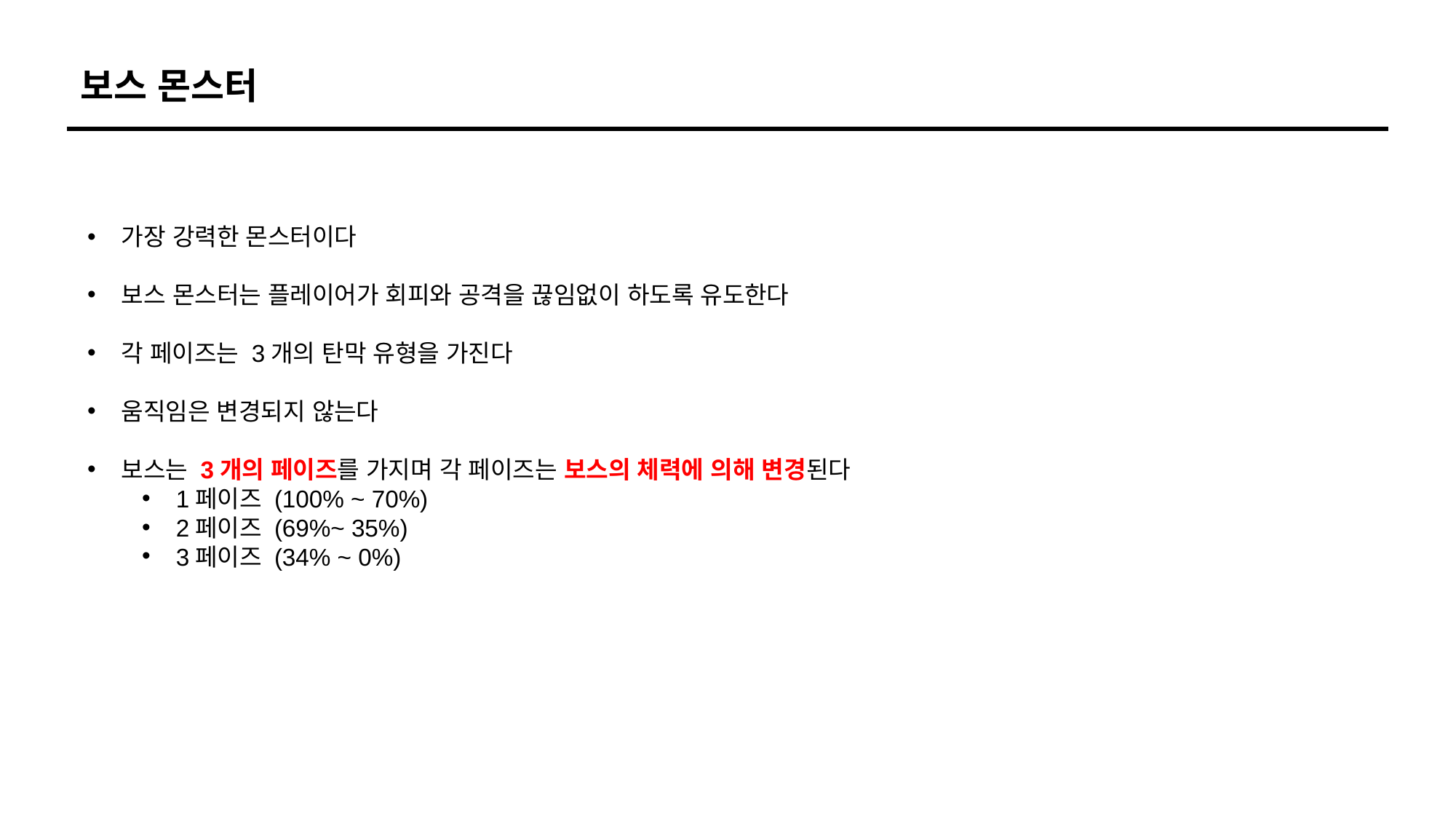

보스 몬스터
가장 강력한 몬스터이다
보스 몬스터는 플레이어가 회피와 공격을 끊임없이 하도록 유도한다
각 페이즈는 3개의 탄막 유형을 가진다
움직임은 변경되지 않는다
보스는 3개의 페이즈를 가지며 각 페이즈는 보스의 체력에 의해 변경된다
1페이즈 (100% ~ 70%)
2페이즈 (69%~ 35%)
3페이즈 (34% ~ 0%)